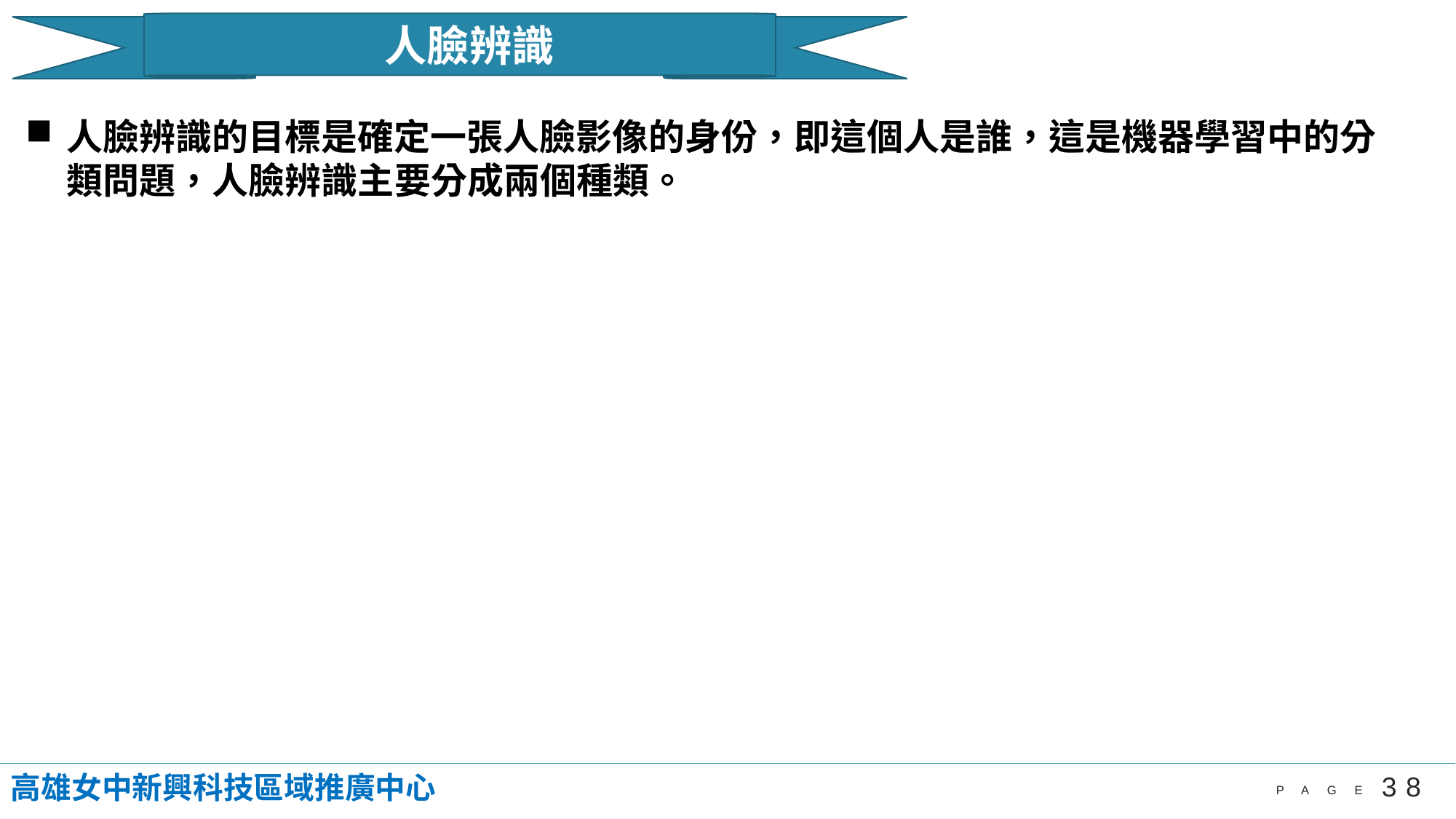

人臉辨識
人臉辨識的目標是確定一張人臉影像的身份，即這個人是誰，這是機器學習中的分類問題，人臉辨識主要分成兩個種類。
高雄女中新興科技區域推廣中心